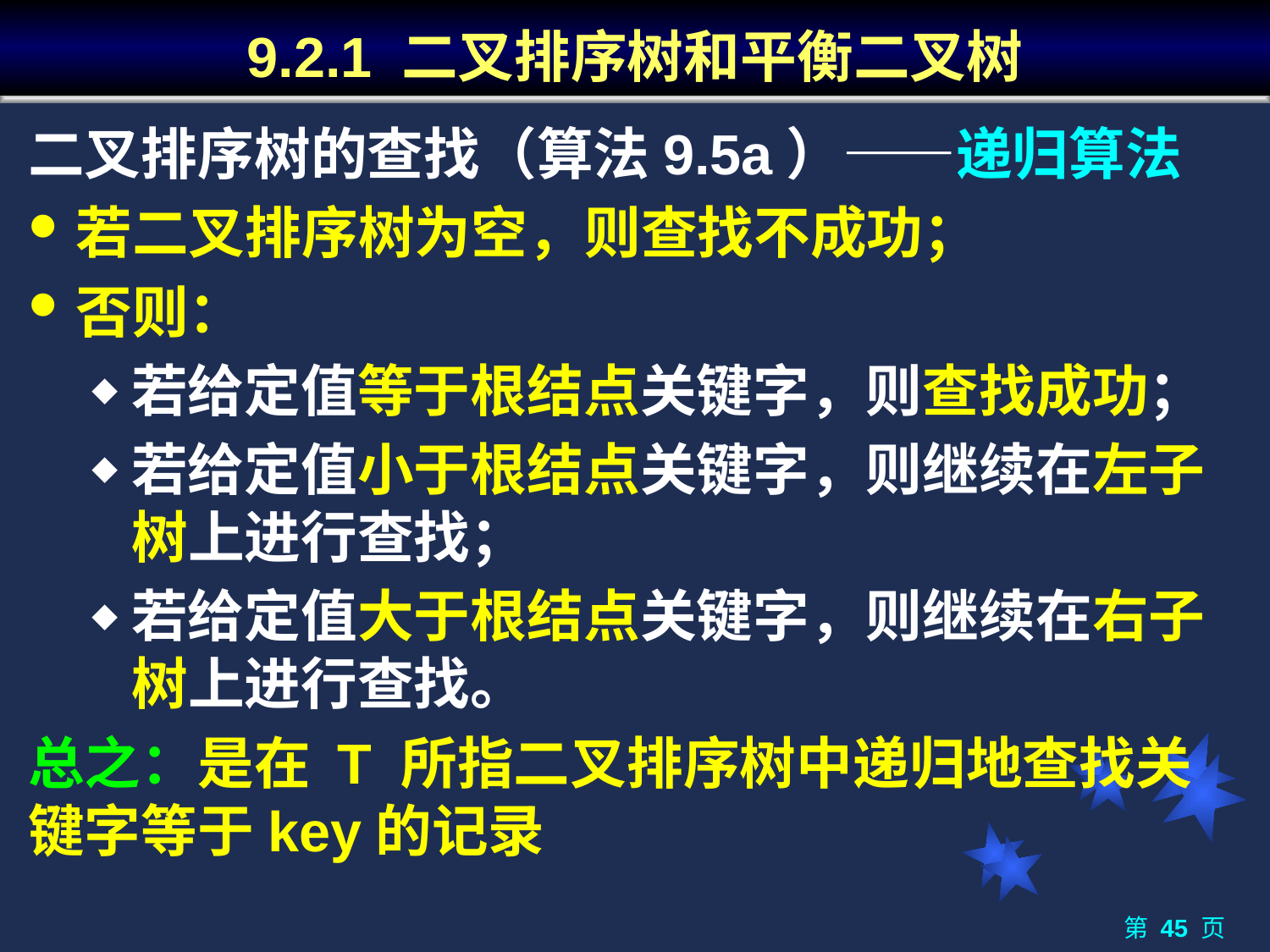

# 9.2.1 二叉排序树和平衡二叉树
二叉排序树的查找（算法9.5a）——递归算法
若二叉排序树为空，则查找不成功；
否则：
若给定值等于根结点关键字，则查找成功；
若给定值小于根结点关键字，则继续在左子树上进行查找；
若给定值大于根结点关键字，则继续在右子树上进行查找。
总之：是在 T 所指二叉排序树中递归地查找关键字等于key的记录
第 45 页